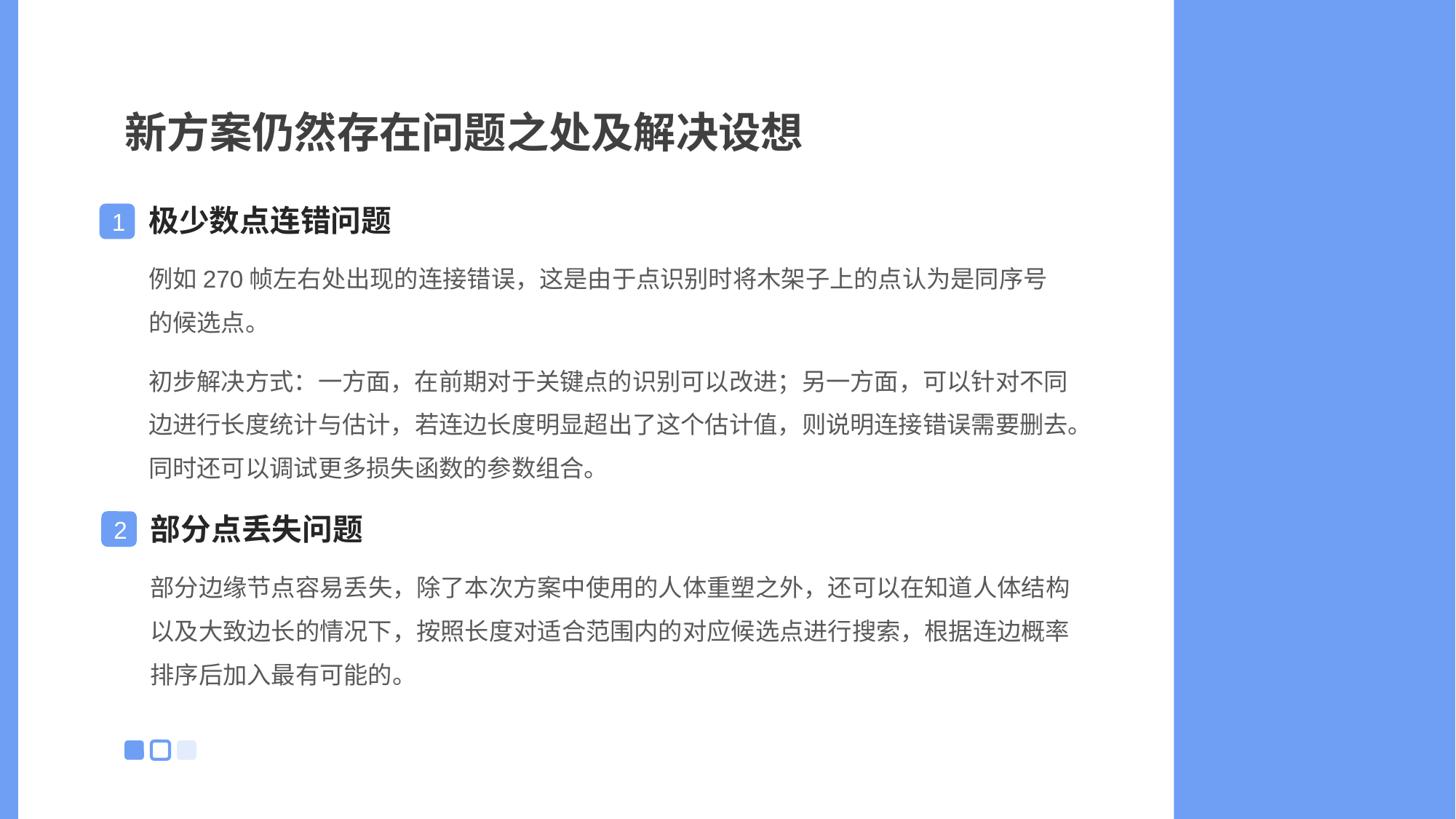

新方案仍然存在问题之处及解决设想
极少数点连错问题
1
例如270帧左右处出现的连接错误，这是由于点识别时将木架子上的点认为是同序号的候选点。
初步解决方式：一方面，在前期对于关键点的识别可以改进；另一方面，可以针对不同边进行长度统计与估计，若连边长度明显超出了这个估计值，则说明连接错误需要删去。同时还可以调试更多损失函数的参数组合。
部分点丢失问题
2
部分边缘节点容易丢失，除了本次方案中使用的人体重塑之外，还可以在知道人体结构以及大致边长的情况下，按照长度对适合范围内的对应候选点进行搜索，根据连边概率排序后加入最有可能的。